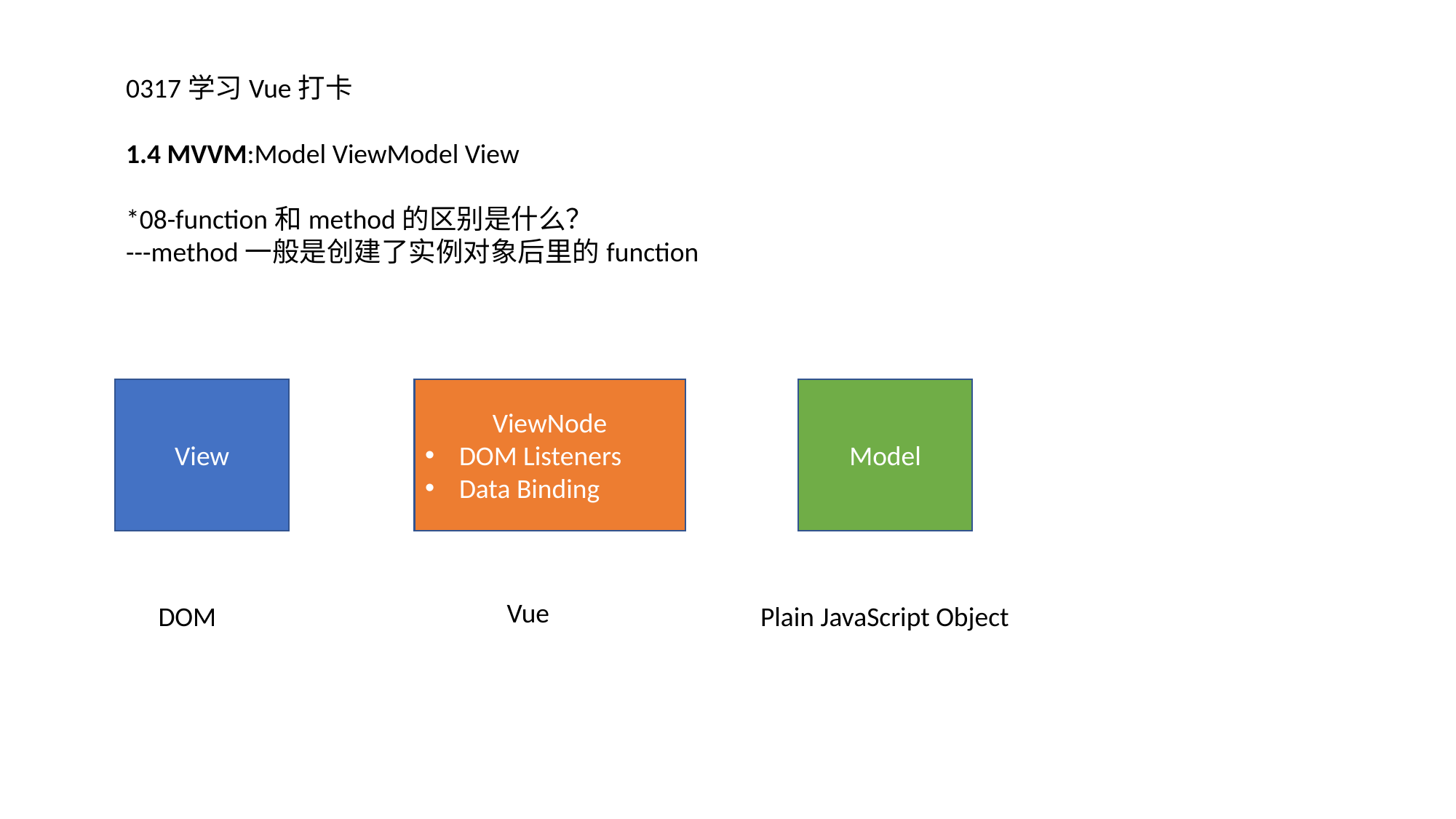

0317学习Vue打卡

1.4 MVVM:Model ViewModel View

*08-function和method的区别是什么？
---method一般是创建了实例对象后里的function

View
ViewNode
DOM Listeners
Data Binding
Model
Vue
DOM
Plain JavaScript Object